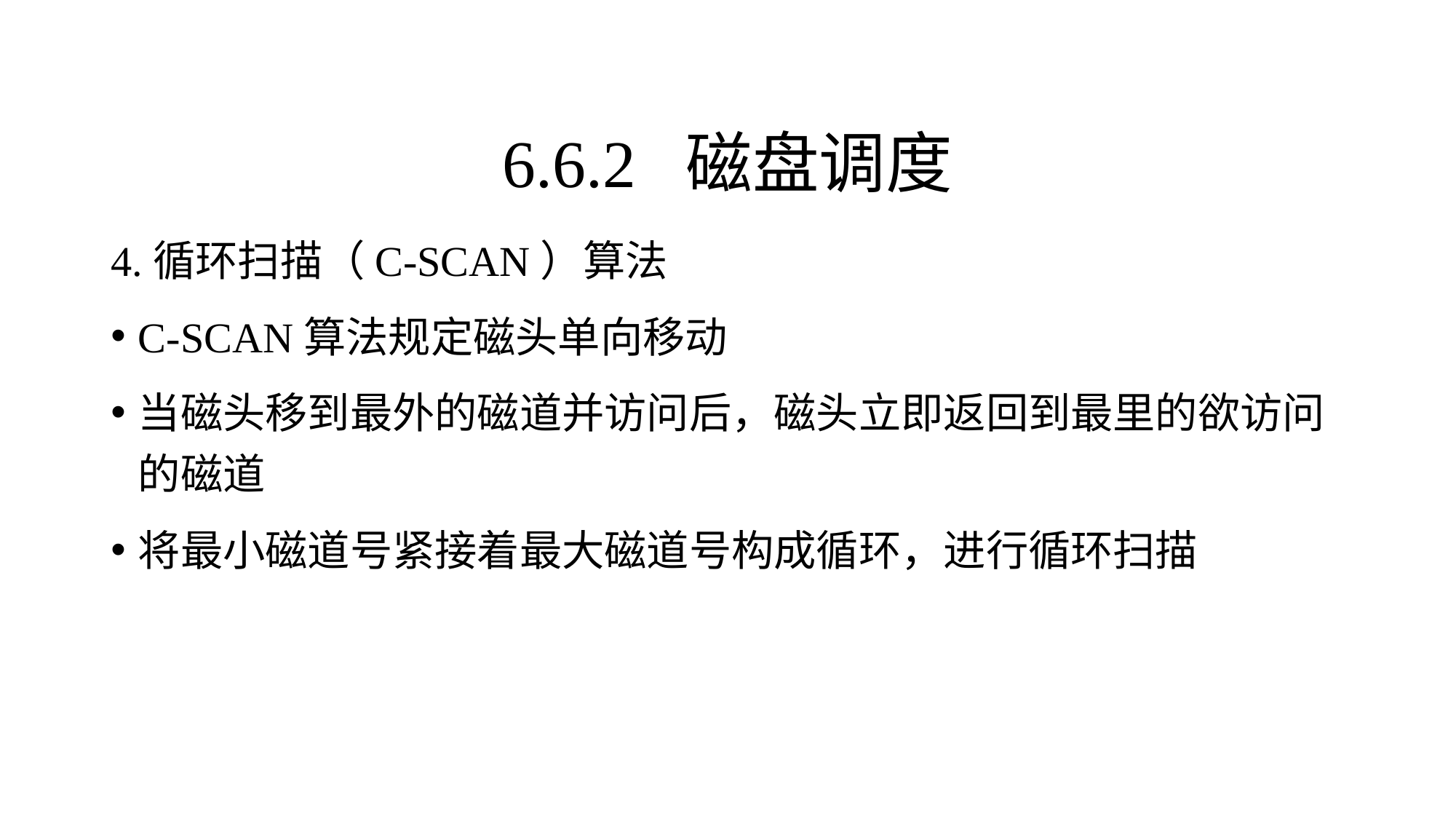

4.循环扫描（C-SCAN）算法
C-SCAN算法规定磁头单向移动
当磁头移到最外的磁道并访问后，磁头立即返回到最里的欲访问的磁道
将最小磁道号紧接着最大磁道号构成循环，进行循环扫描
6.6.2  磁盘调度
10